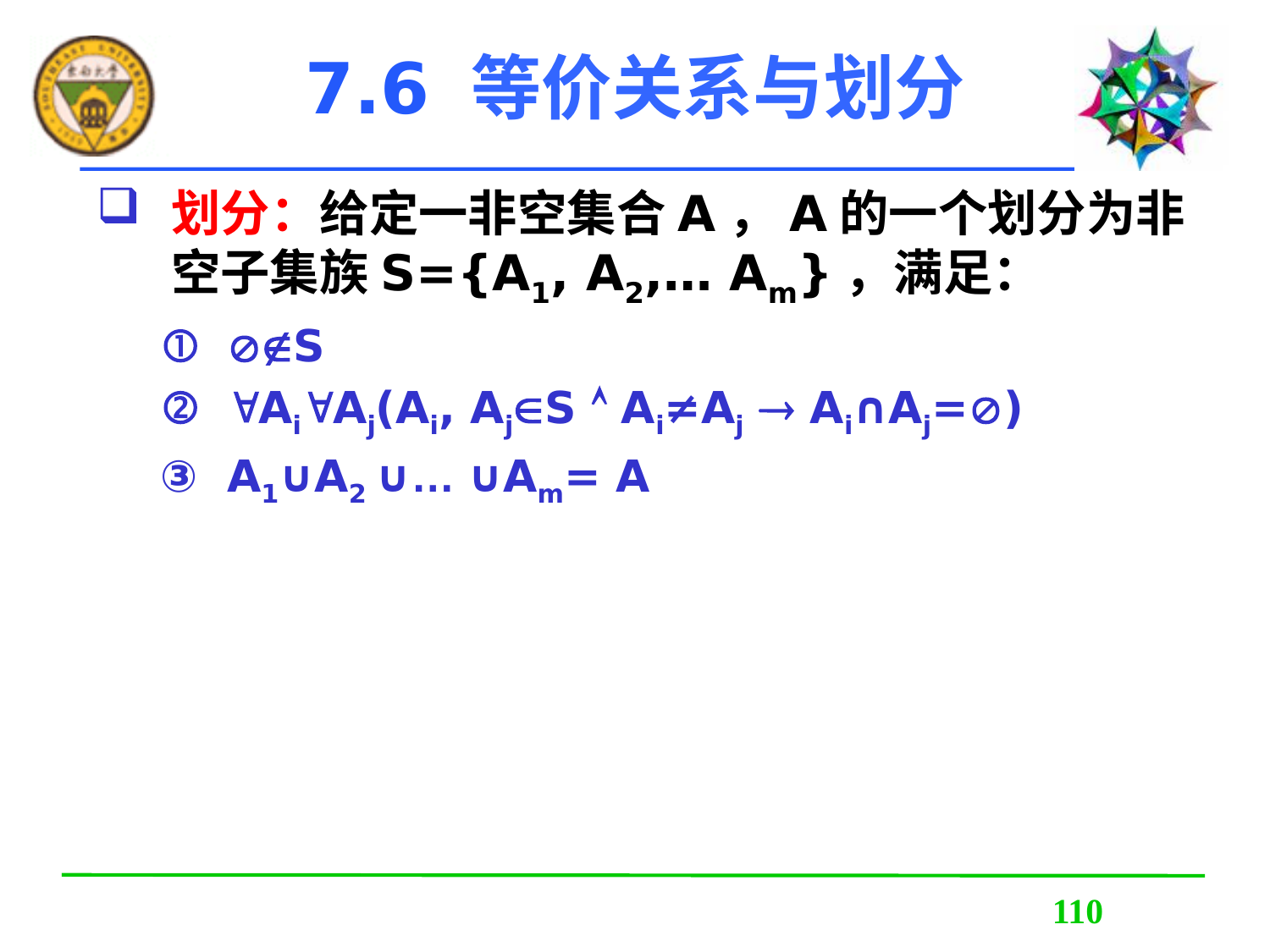

# 7.6 等价关系与划分
划分：给定一非空集合A，A的一个划分为非空子集族S={A1, A2,… Am}，满足：
∅∉S
∀Ai∀Aj(Ai, Aj∈S ∧ Ai≠Aj → Ai∩Aj=∅)
A1∪A2 ∪… ∪Am= A